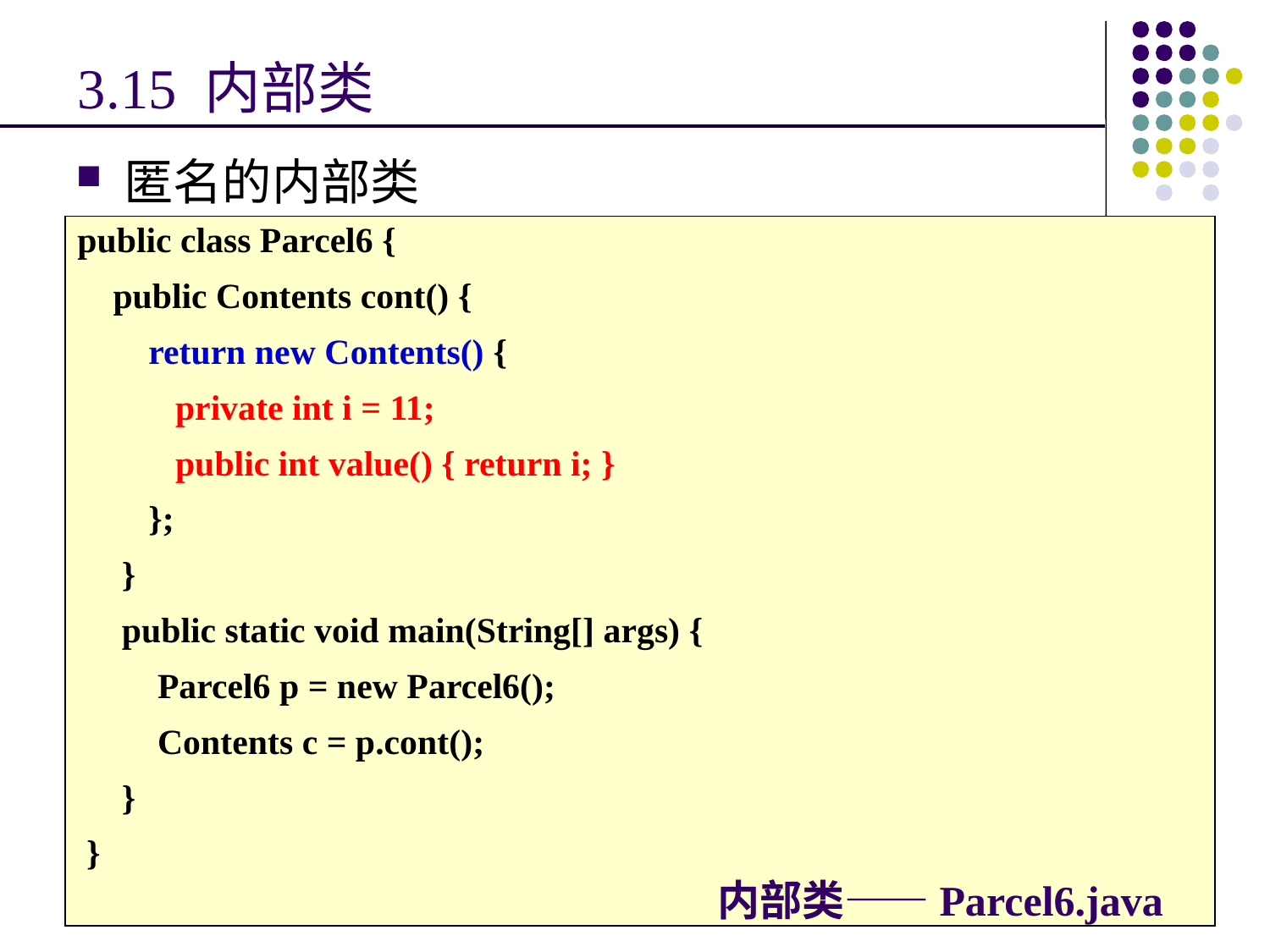

# 3.15 内部类
匿名的内部类
public class Parcel6 {
    public Contents cont() {
        return new Contents() {
           private int i = 11;
           public int value() { return i; }
        };
     }
     public static void main(String[] args) {
         Parcel6 p = new Parcel6();
         Contents c = p.cont();
     }
 }
内部类——Parcel6.java